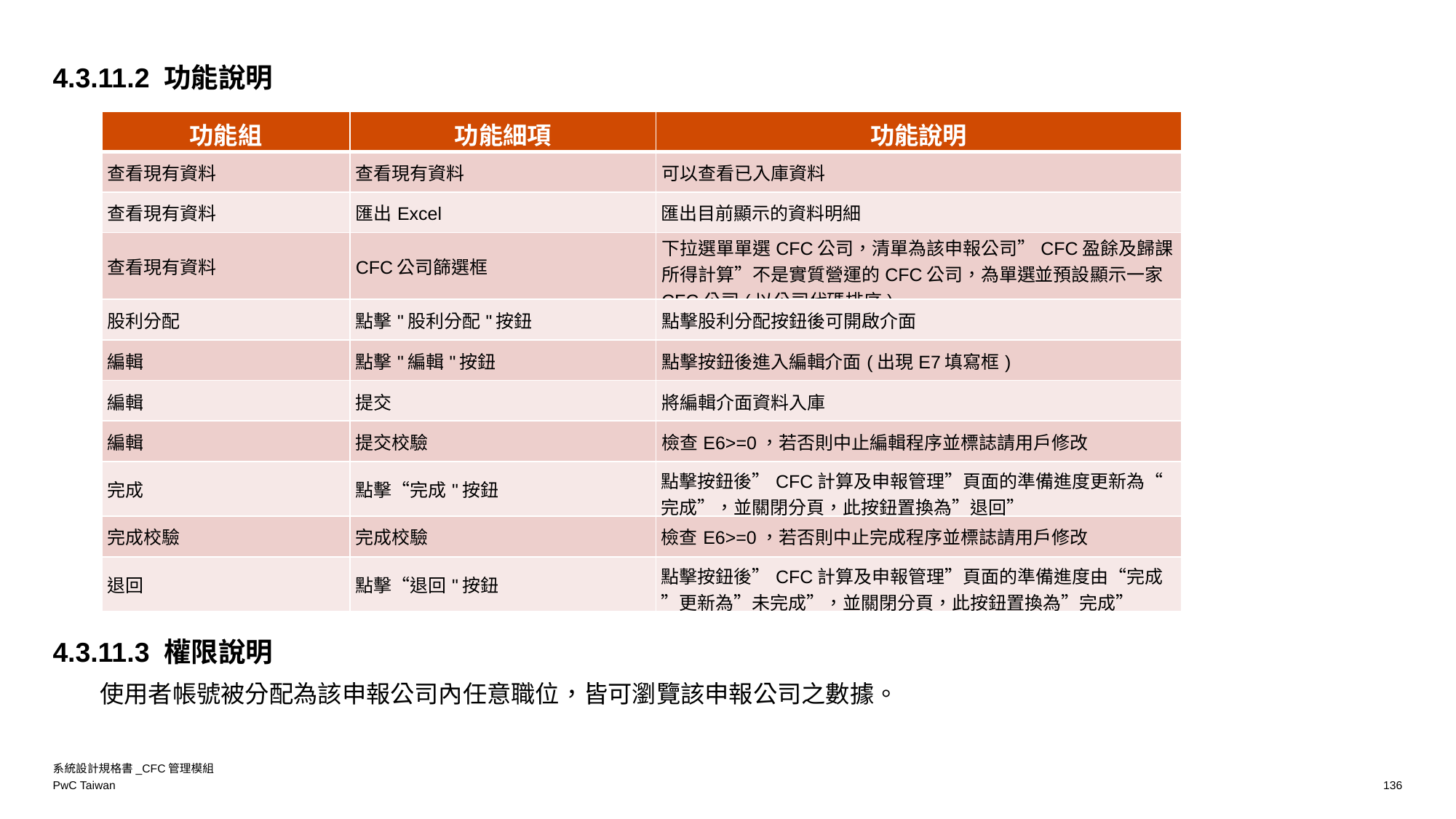

4.3.11.2 功能說明
| 功能組 | 功能細項 | 功能說明 |
| --- | --- | --- |
| 查看現有資料 | 查看現有資料 | 可以查看已入庫資料 |
| 查看現有資料 | 匯出Excel | 匯出目前顯示的資料明細 |
| 查看現有資料 | CFC公司篩選框 | 下拉選單單選CFC公司，清單為該申報公司”CFC盈餘及歸課所得計算”不是實質營運的CFC公司，為單選並預設顯示一家CFC公司(以公司代碼排序) |
| 股利分配 | 點擊"股利分配"按鈕 | 點擊股利分配按鈕後可開啟介面 |
| 編輯 | 點擊"編輯"按鈕 | 點擊按鈕後進入編輯介面(出現E7填寫框) |
| 編輯 | 提交 | 將編輯介面資料入庫 |
| 編輯 | 提交校驗 | 檢查E6>=0，若否則中止編輯程序並標誌請用戶修改 |
| 完成 | 點擊“完成"按鈕 | 點擊按鈕後”CFC計算及申報管理”頁面的準備進度更新為“完成”，並關閉分頁，此按鈕置換為”退回” |
| 完成校驗 | 完成校驗 | 檢查E6>=0，若否則中止完成程序並標誌請用戶修改 |
| 退回 | 點擊“退回"按鈕 | 點擊按鈕後”CFC計算及申報管理”頁面的準備進度由“完成”更新為”未完成”，並關閉分頁，此按鈕置換為”完成” |
4.3.11.3 權限說明
使用者帳號被分配為該申報公司內任意職位，皆可瀏覽該申報公司之數據。
系統設計規格書_CFC管理模組
136